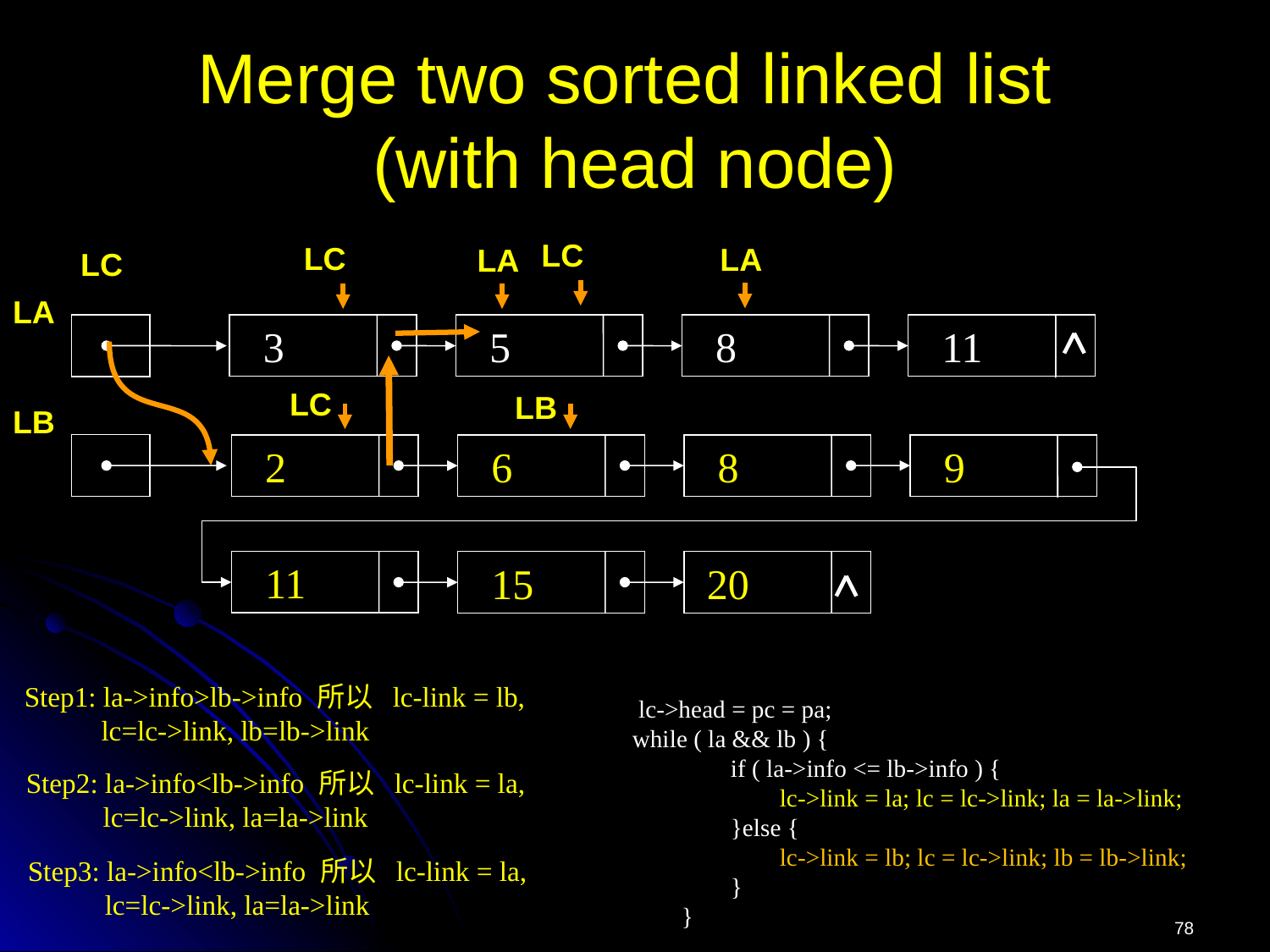

# Merge two sorted linked list (with head node)
LC
LC
LA
LA
LC
LA

  3

  5

  8

  11

LC
LB
LB

  2

  6

  8

  9

  11

  15

 20

Step1: la->info>lb->info 所以  lc-link = lb,
           lc=lc->link, lb=lb->link
 lc->head = pc = pa;
while ( la && lb ) {
                if ( la->info <= lb->info ) {
                        lc->link = la; lc = lc->link; la = la->link;
                }else {
                        lc->link = lb; lc = lc->link; lb = lb->link;
                }
        }
Step2: la->info<lb->info 所以  lc-link = la,
           lc=lc->link, la=la->link
Step3: la->info<lb->info 所以  lc-link = la,
           lc=lc->link, la=la->link

78